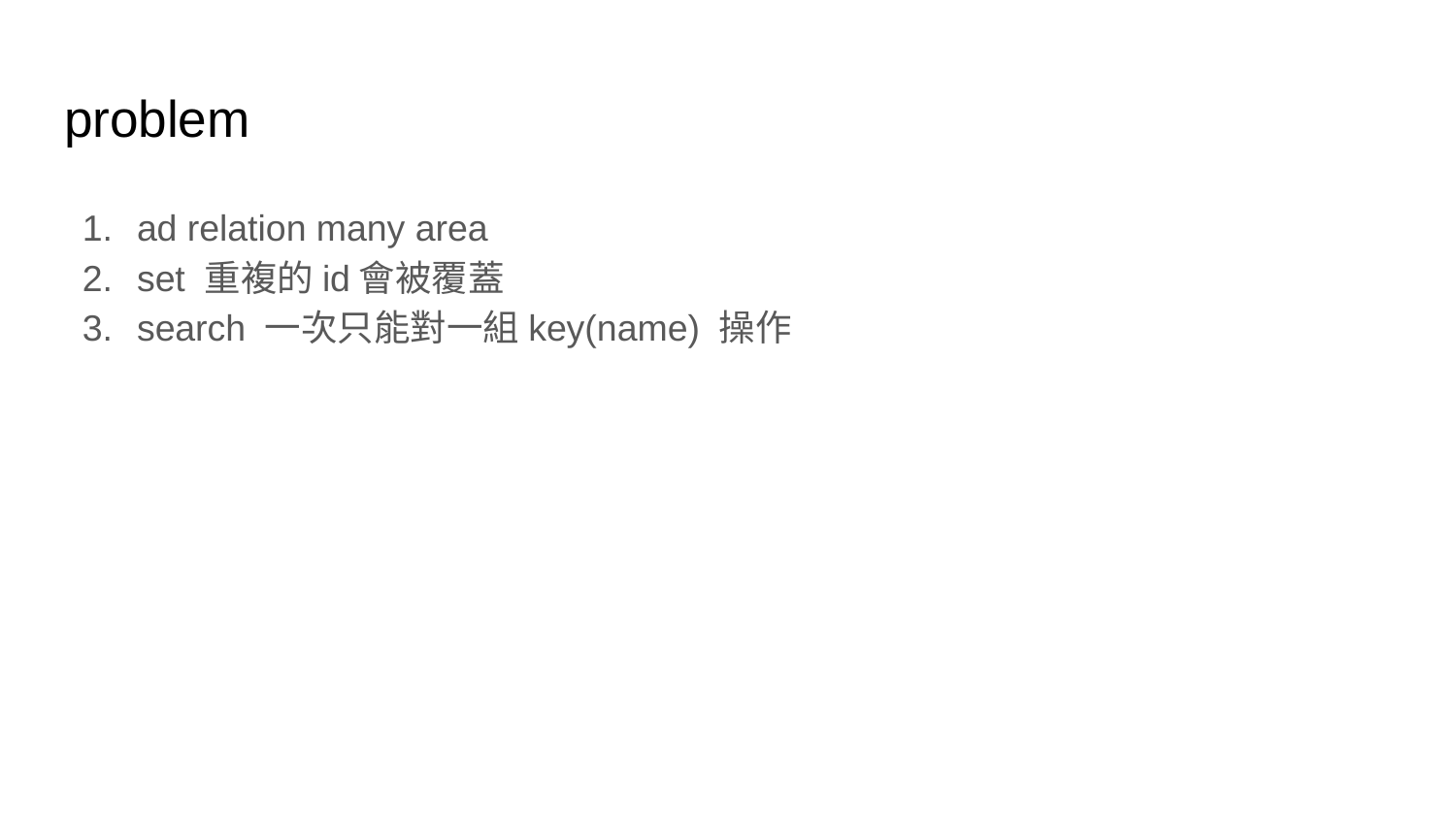

# problem
ad relation many area
set 重複的id會被覆蓋
search 一次只能對一組key(name) 操作